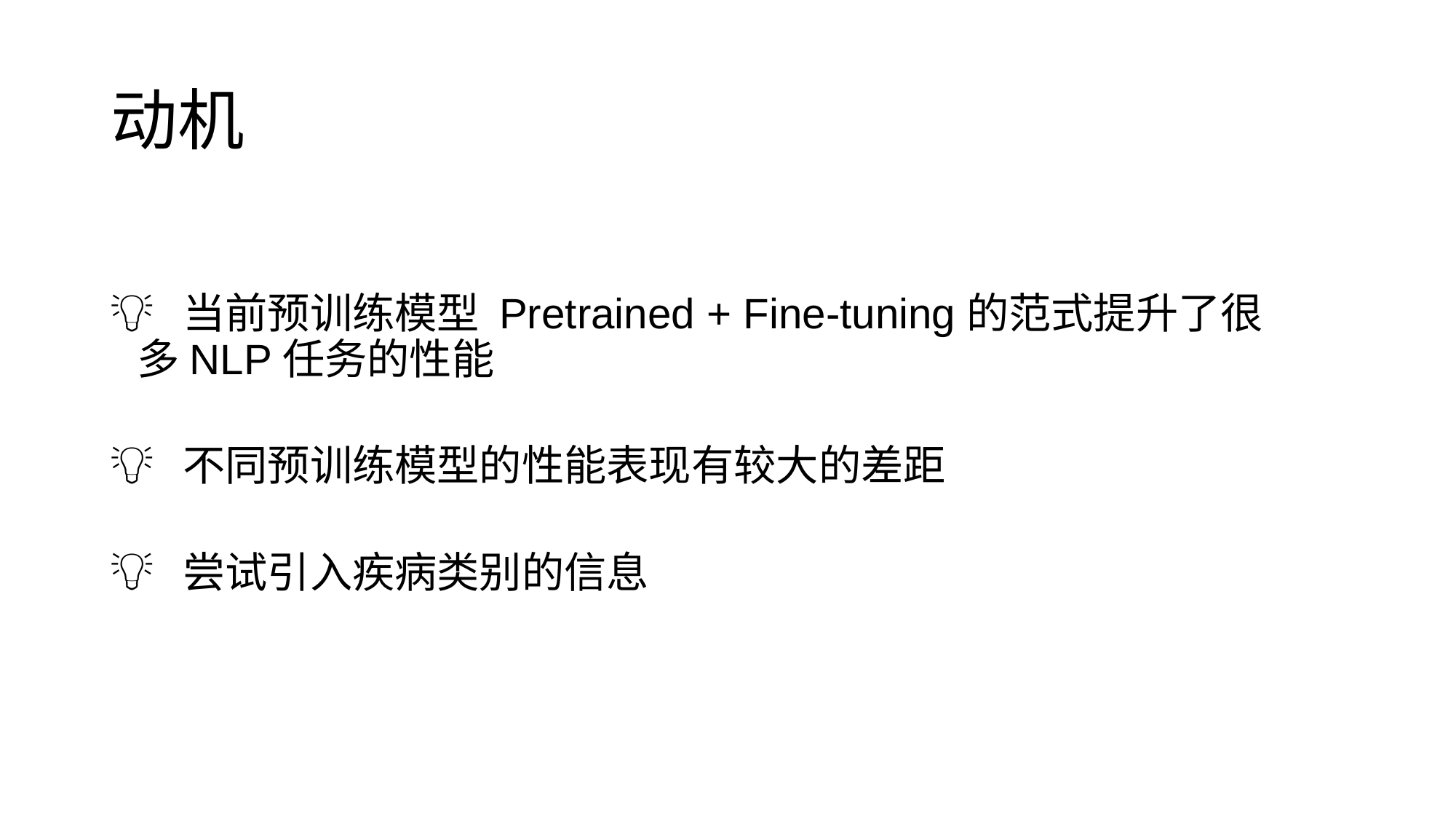

# 动机
  当前预训练模型 Pretrained + Fine-tuning的范式提升了很多NLP任务的性能

  不同预训练模型的性能表现有较大的差距

  尝试引入疾病类别的信息